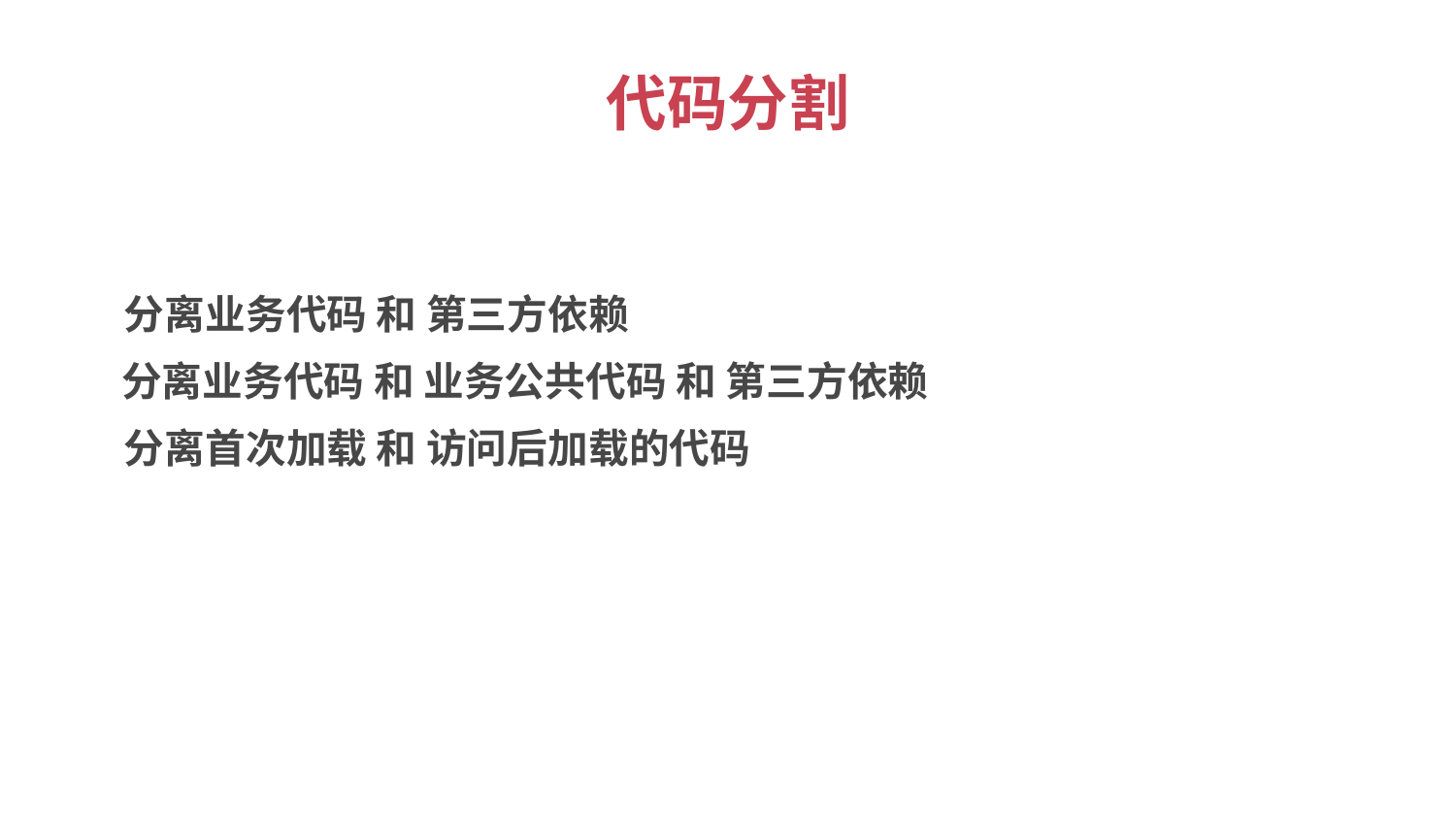

# 代码分割
分离业务代码 和 第三方依赖
分离业务代码 和 业务公共代码 和 第三方依赖
分离首次加载 和 访问后加载的代码